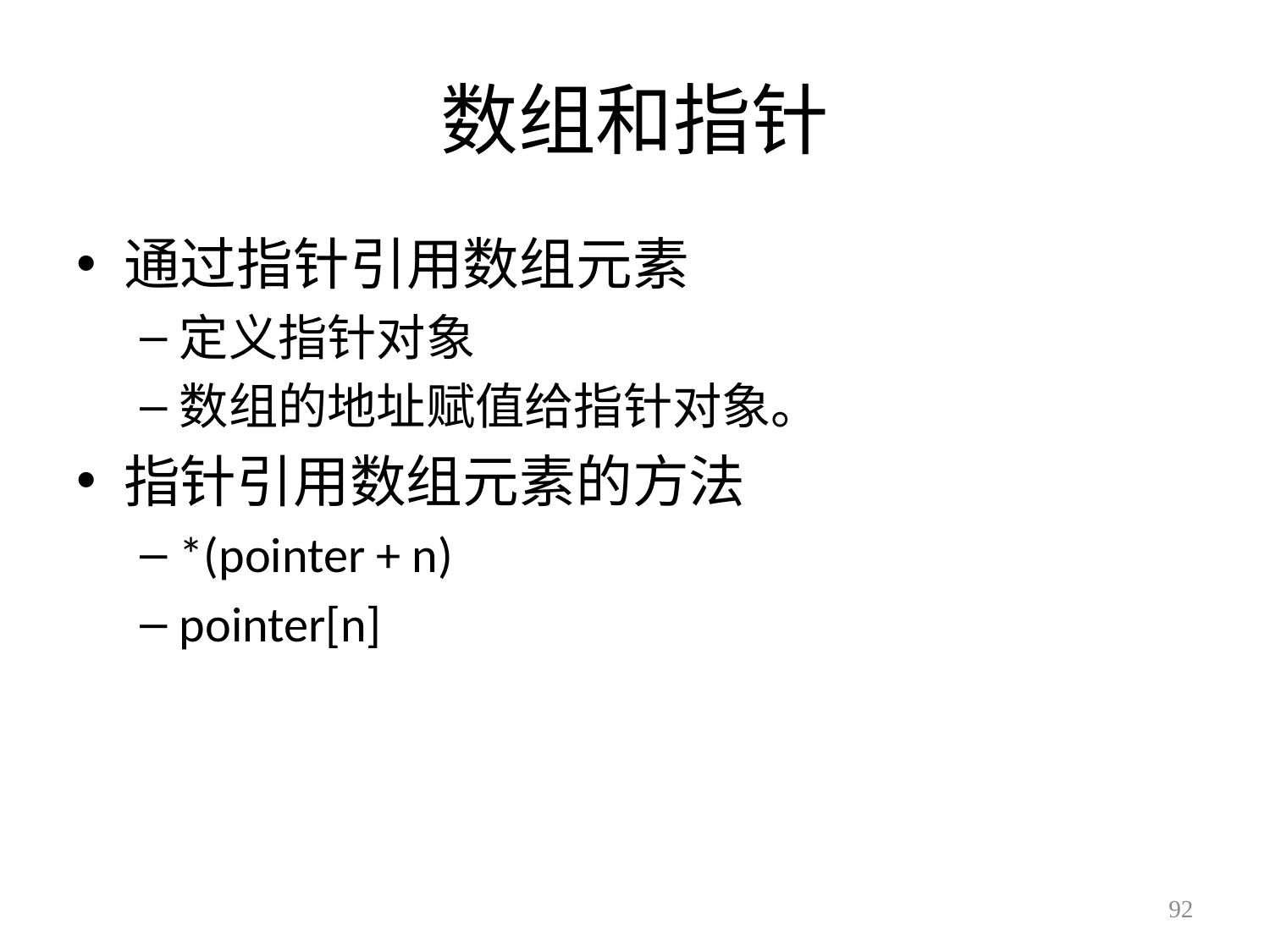

# 数组和指针
通过指针引用数组元素
定义指针对象
数组的地址赋值给指针对象。
指针引用数组元素的方法
*(pointer + n)
pointer[n]
92